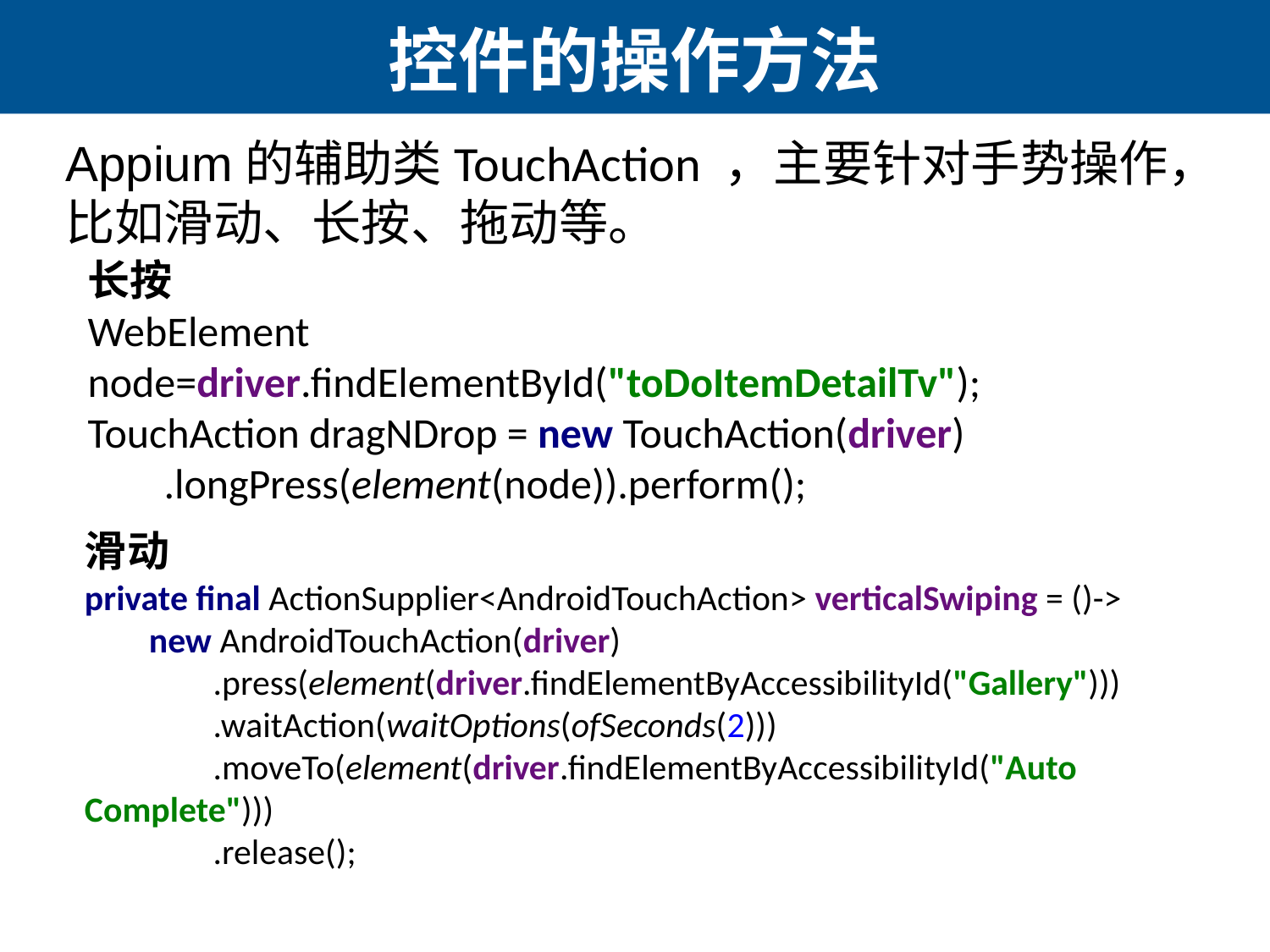

# 控件的操作方法
Appium的辅助类TouchAction ，主要针对手势操作，比如滑动、长按、拖动等。
长按
WebElement node=driver.findElementById("toDoItemDetailTv");
TouchAction dragNDrop = new TouchAction(driver)
        .longPress(element(node)).perform();
滑动
private final ActionSupplier<AndroidTouchAction> verticalSwiping = ()->
        new AndroidTouchAction(driver)
                .press(element(driver.findElementByAccessibilityId("Gallery")))
                .waitAction(waitOptions(ofSeconds(2)))
                .moveTo(element(driver.findElementByAccessibilityId("Auto Complete")))
                .release();